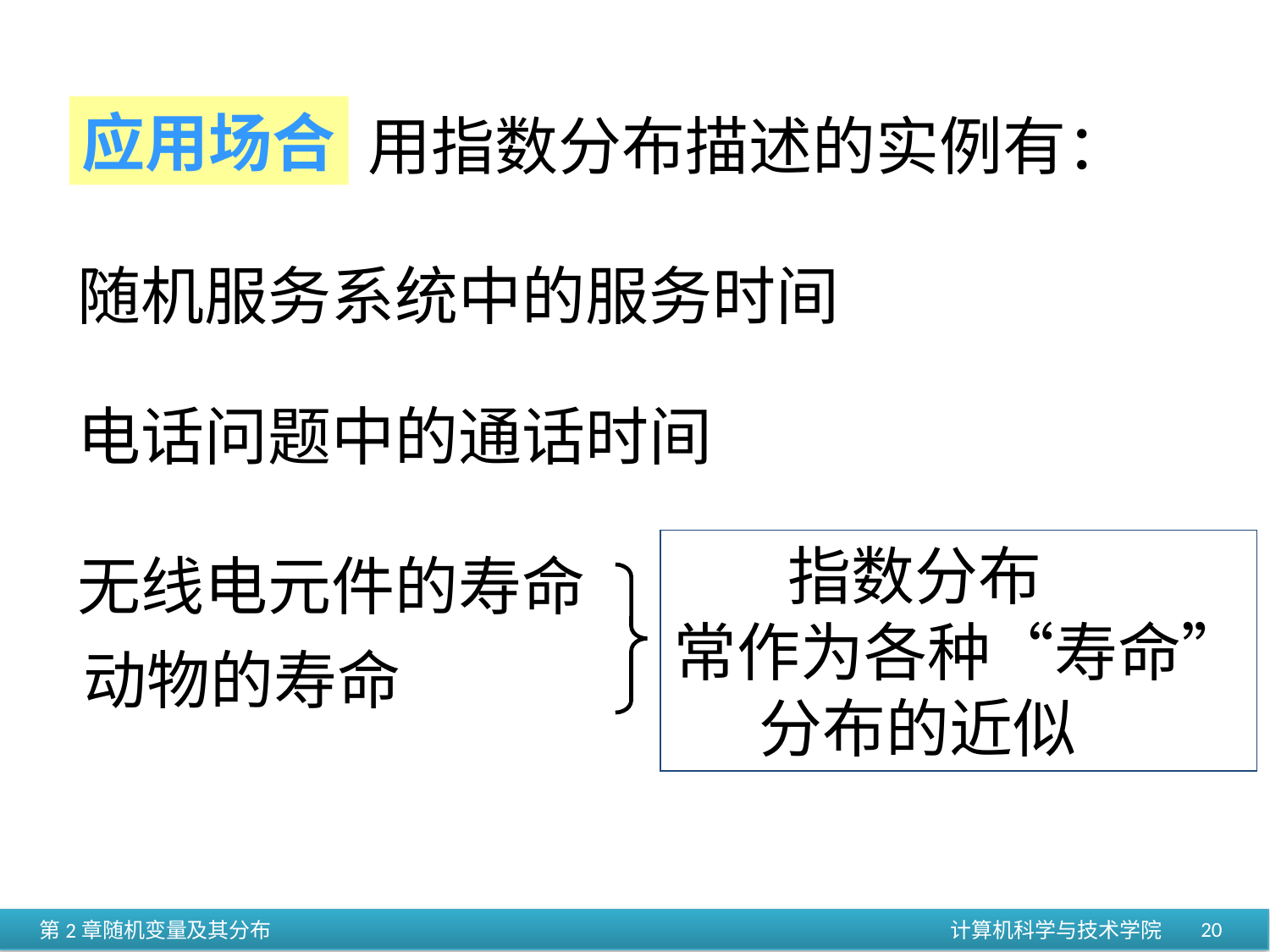

应用场合
用指数分布描述的实例有：
随机服务系统中的服务时间
电话问题中的通话时间
       指数分布
常作为各种“寿命”
     分布的近似
无线电元件的寿命

动物的寿命